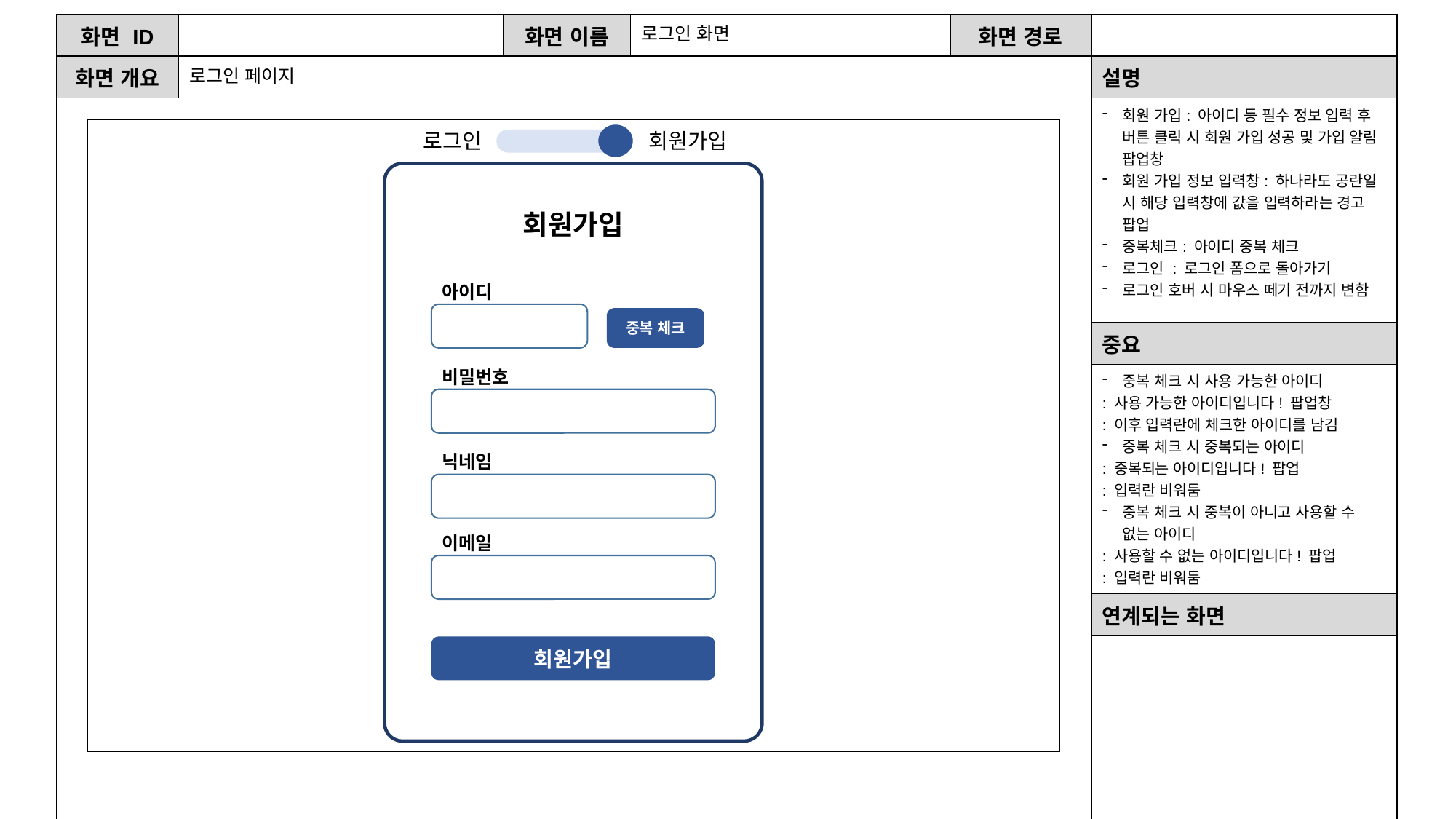

| 화면 ID |  | 화면 이름 | 로그인 화면 | 화면 경로 |  |
| --- | --- | --- | --- | --- | --- |
| 화면 개요 | 로그인 페이지 |  |  |  | 설명 |
|  |  |  |  |  | 회원 가입: 아이디 등 필수 정보 입력 후 버튼 클릭 시 회원 가입 성공 및 가입 알림 팝업창 회원 가입 정보 입력창: 하나라도 공란일 시 해당 입력창에 값을 입력하라는 경고 팝업 중복체크: 아이디 중복 체크 로그인 : 로그인 폼으로 돌아가기 로그인 호버 시 마우스 떼기 전까지 변함 |
|  |  |  |  |  | 중요 |
|  |  |  |  |  | 중복 체크 시 사용 가능한 아이디 : 사용 가능한 아이디입니다! 팝업창 : 이후 입력란에 체크한 아이디를 남김 중복 체크 시 중복되는 아이디 : 중복되는 아이디입니다! 팝업 : 입력란 비워둠 중복 체크 시 중복이 아니고 사용할 수 없는 아이디 : 사용할 수 없는 아이디입니다! 팝업 : 입력란 비워둠 |
|  |  |  |  |  | 연계되는 화면 |
|  |  |  |  |  |  |

로그인
회원가입

회원가입
아이디

중복 체크
비밀번호

닉네임

이메일

회원가입